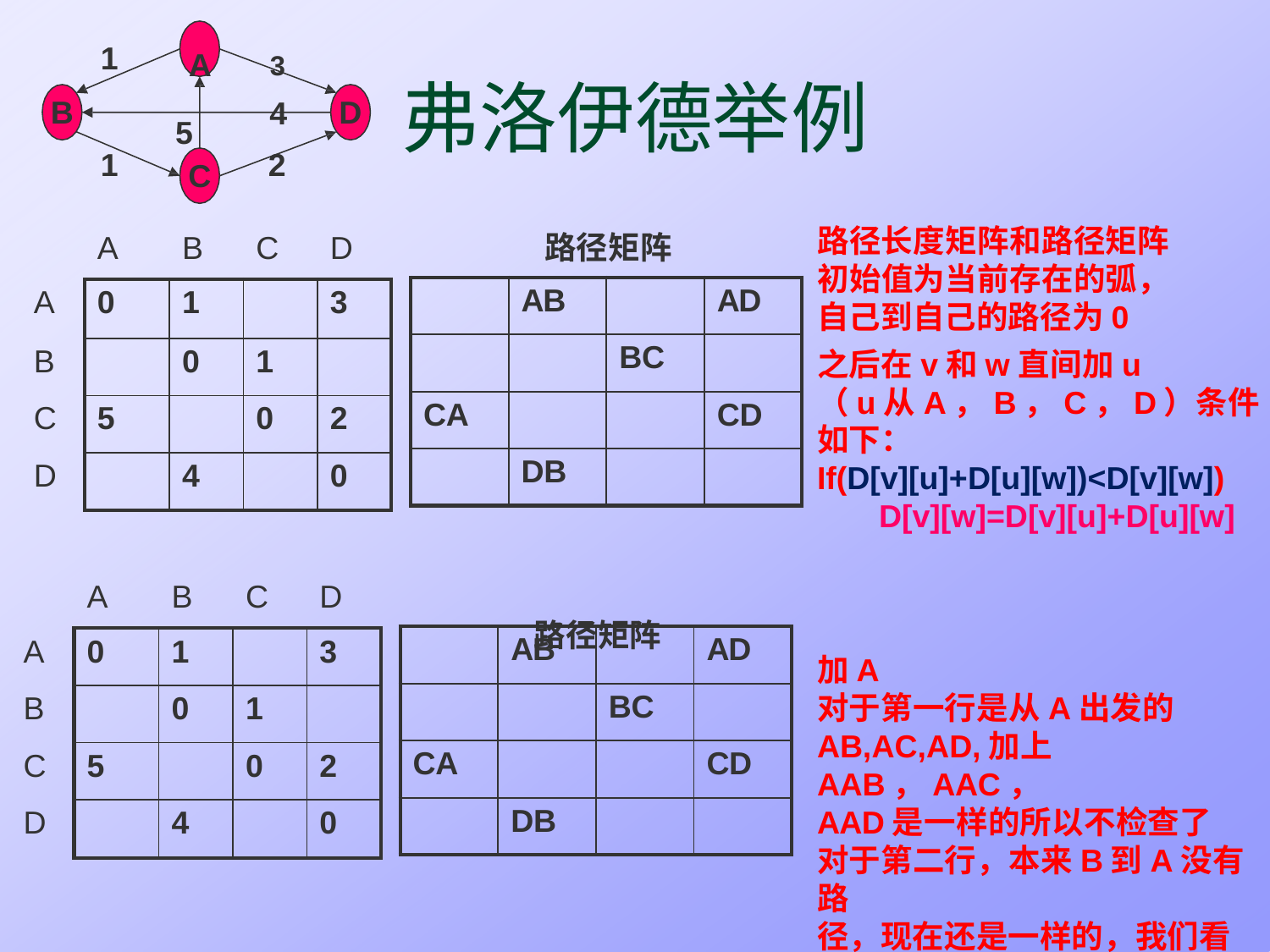

A	3
4

1

# 弗洛伊德举例

B
D
5
C

1
2

路径长度矩阵和路径矩阵 初始值为当前存在的弧， 自己到自己的路径为0
之后在v和w直间加u
路径矩阵
|  | A | B | C | D |
| --- | --- | --- | --- | --- |
| A | 0 | 1 |  | 3 |
| B |  | 0 | 1 |  |
| C | 5 |  | 0 | 2 |
| D |  | 4 |  | 0 |
|  | AB |  | AD |
| --- | --- | --- | --- |
|  |  | BC |  |
| CA |  |  | CD |
|  | DB |  |  |
（u从A，B，C，D）条件如下：
If(D[v][u]+D[u][w])<D[v][w])
D[v][w]=D[v][u]+D[u][w]

路径矩阵
加A
对于第一行是从A出发的
AB,AC,AD,加上AAB，AAC，
AAD是一样的所以不检查了 对于第二行，本来B到A没有路
径，现在还是一样的，我们看B
到C，如果BA，AC有路径，但
是没有路径，所以就不用考虑 这一行了
|  | A | B | C | D |
| --- | --- | --- | --- | --- |
| A | 0 | 1 |  | 3 |
| B |  | 0 | 1 |  |
| C | 5 |  | 0 | 2 |
| D |  | 4 |  | 0 |
|  | AB |  | AD |
| --- | --- | --- | --- |
|  |  | BC |  |
| CA |  |  | CD |
|  | DB |  |  |